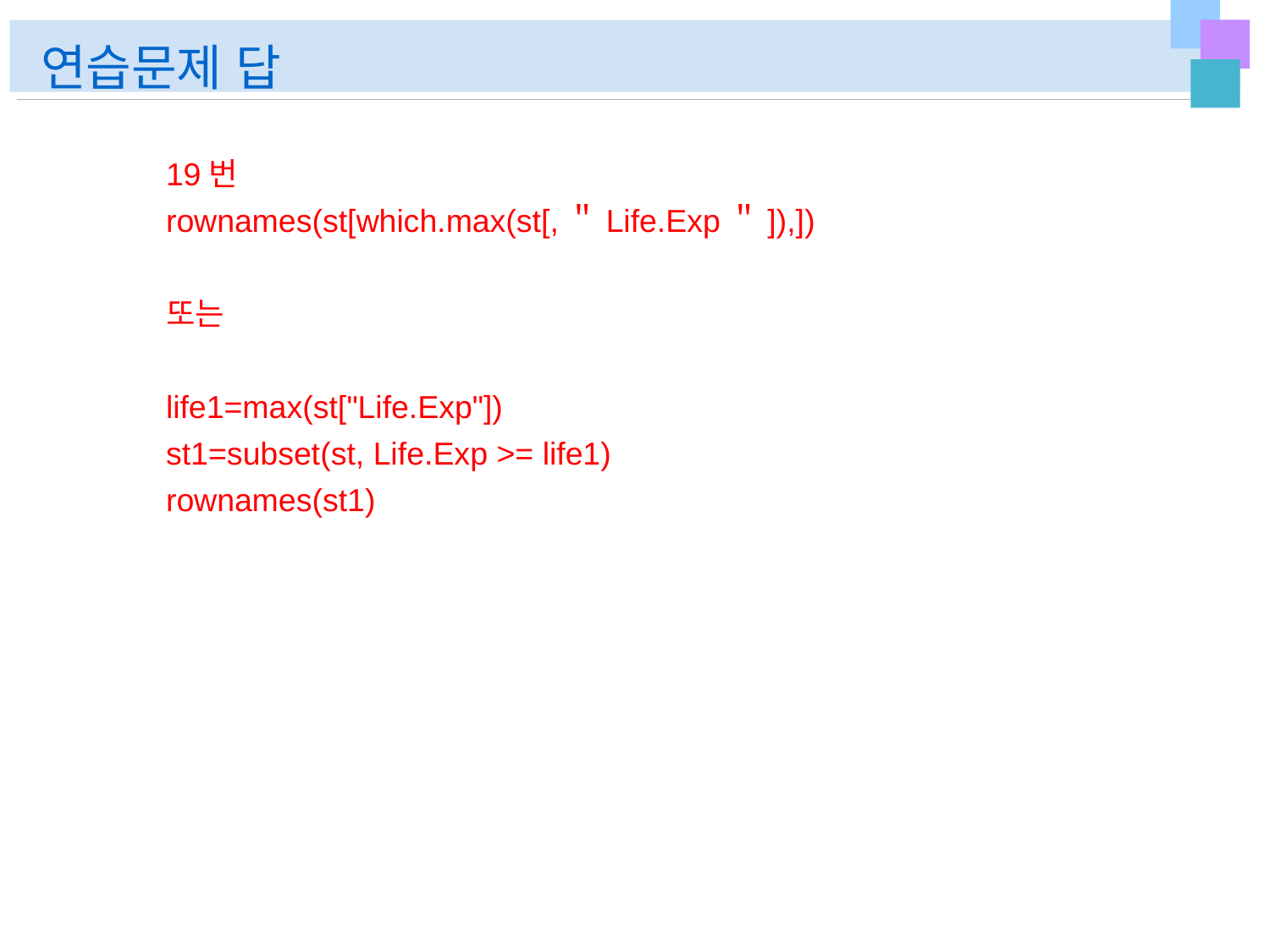

# 연습문제 답
19번
rownames(st[which.max(st[,＂Life.Exp＂]),])

또는

life1=max(st["Life.Exp"])
st1=subset(st, Life.Exp >= life1)
rownames(st1)